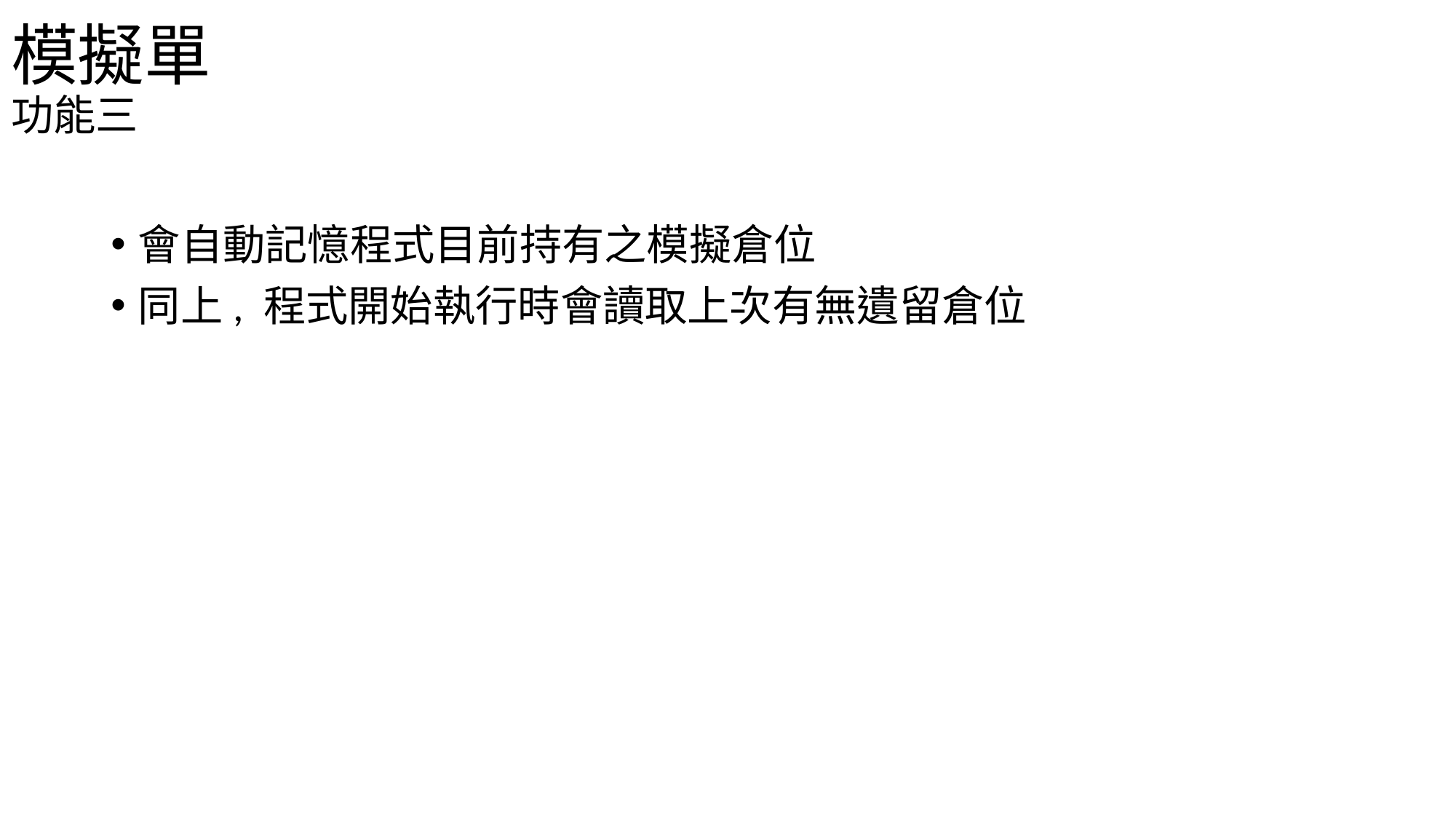

模擬單
功能三
會自動記憶程式目前持有之模擬倉位
同上, 程式開始執行時會讀取上次有無遺留倉位